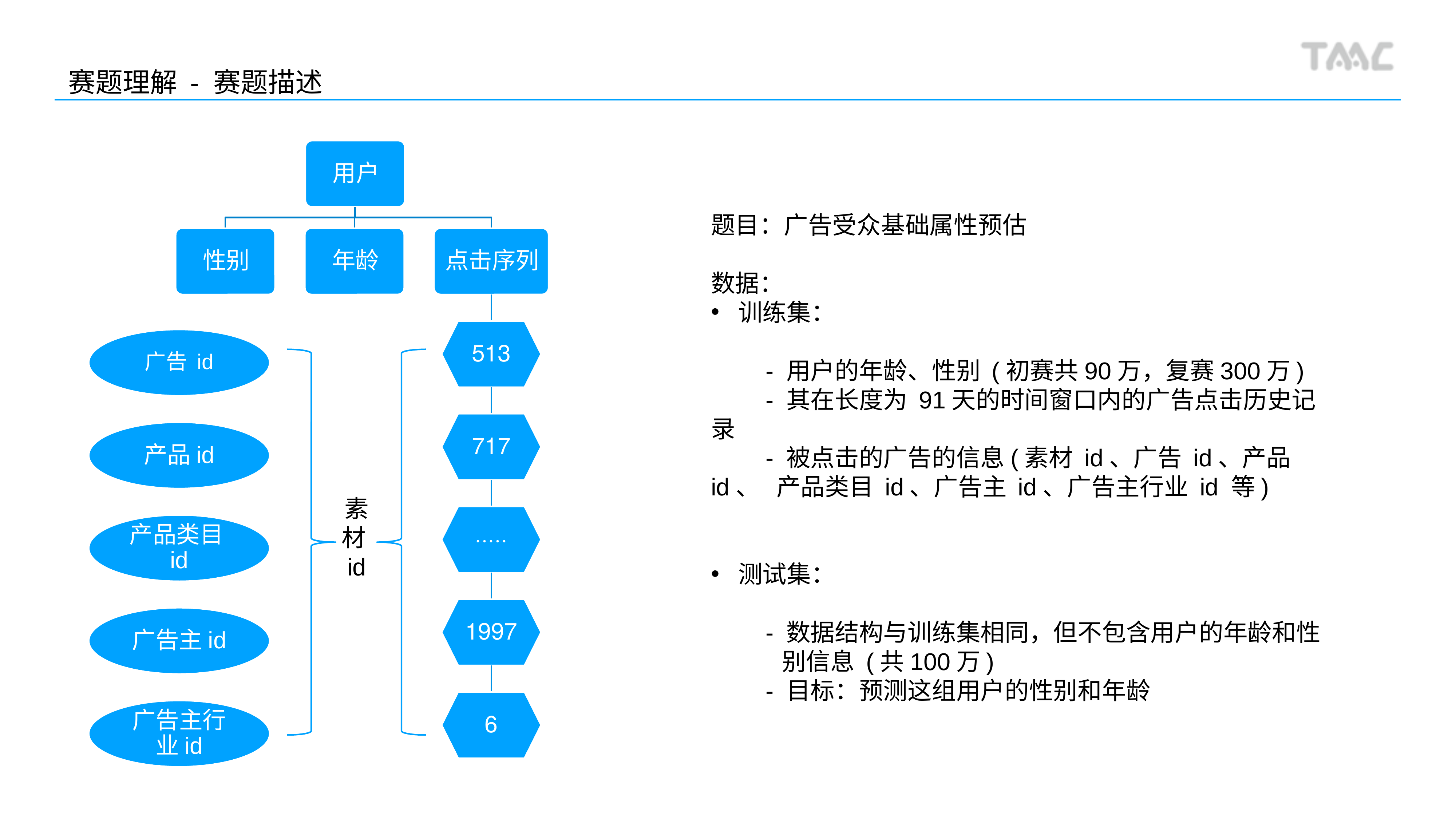

赛题理解 - 赛题描述
用户
性别
年龄
点击序列
513
717
·····
1997
6

题目：广告受众基础属性预估

数据：
训练集：

	- 用户的年龄、性别 (初赛共90万，复赛300万)
	- 其在长度为 91天的时间窗口内的广告点击历史记录
	- 被点击的广告的信息(素材 id、广告 id、产品 id、	  产品类目 id、广告主 id、广告主行业 id 等)

测试集：

	- 数据结构与训练集相同，但不包含用户的年龄和性	   别信息 (共100万)
	- 目标：预测这组用户的性别和年龄

广告 id

产品id
素材id

产品类目id

广告主id

广告主行业id